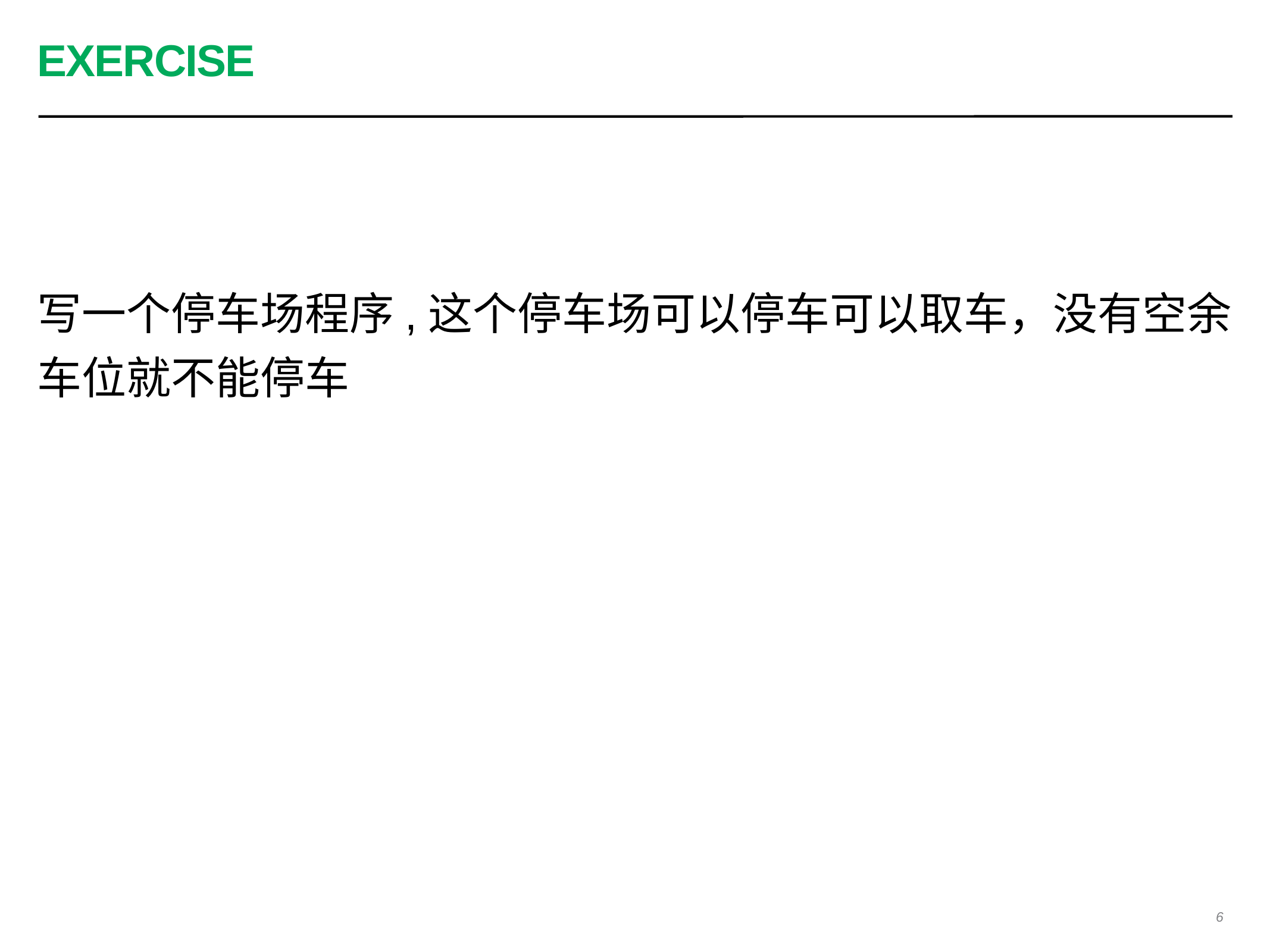

# Exercise

写一个停车场程序,这个停车场可以停车可以取车，没有空余车位就不能停车

6